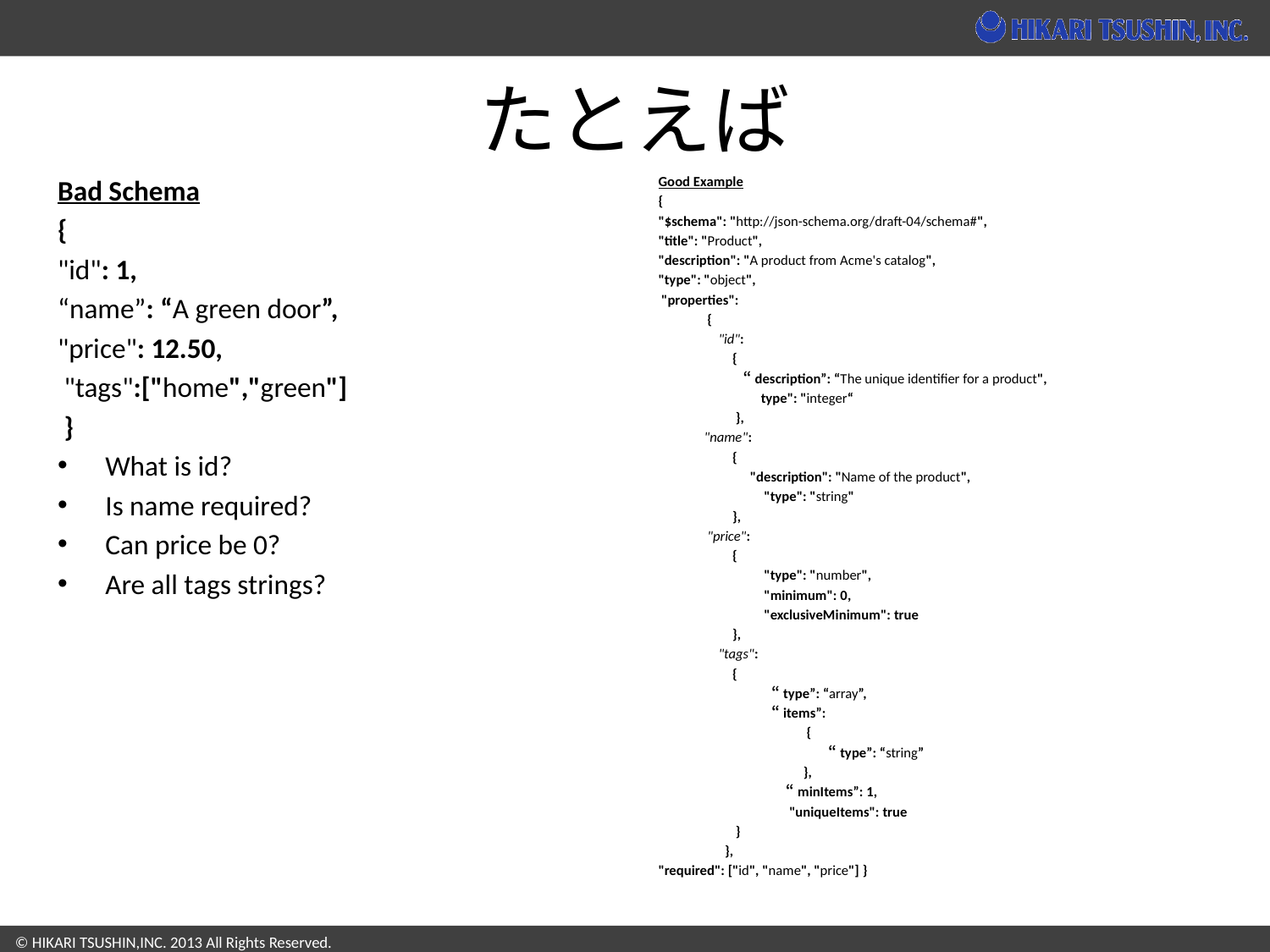

# たとえば
Bad Schema
{
"id": 1,
“name”: “A green door”,
"price": 12.50,
 "tags":["home","green"]
 }
What is id?
Is name required?
Can price be 0?
Are all tags strings?

Good Example
{
"$schema": "http://json-schema.org/draft-04/schema#",
"title": "Product",
"description": "A product from Acme's catalog",
"type": "object",
 "properties":
　　　 {
　　　　"id":
　　　　　{
　　　　　　“description”: “The unique identifier for a product",
　　　　　　　type": "integer“
　　　　　 },
　　　"name":
　　　　　{
　　　　　　 "description": "Name of the product",
　　　　　　　 "type": "string"
　　　　　},
　　　 "price":
　　　　　{
　　　　　　　 "type": "number",
　　　　　　　 "minimum": 0,
　　　　　　　 "exclusiveMinimum": true
　　　　　},
　　　　"tags":
　　　　　{
　　　　　　　　“type”: “array”,
　　　　　　　　“items”:
　　　　　　　　　　 {
　　　　　　　　　　　　“type”: “string”
　　　　　　　　　　},
　　　　　　　　　“minItems”: 1,
　　　　　　　　　"uniqueItems": true
　　　　　 }
 　　　　},
"required": ["id", "name", "price"] }